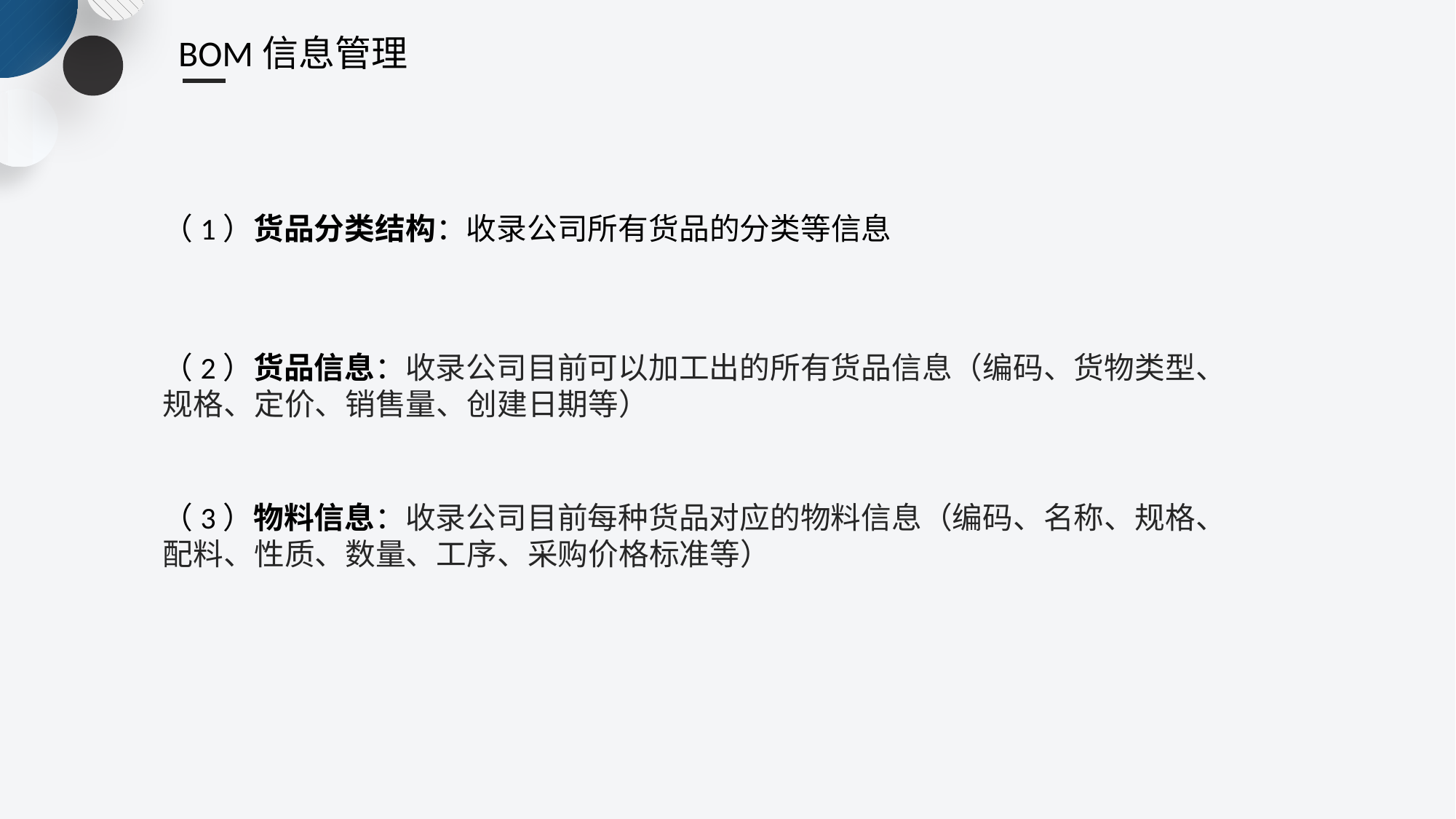

BOM信息管理

（1）货品分类结构：收录公司所有货品的分类等信息
（2）货品信息：收录公司目前可以加工出的所有货品信息（编码、货物类型、规格、定价、销售量、创建日期等）
（3）物料信息：收录公司目前每种货品对应的物料信息（编码、名称、规格、配料、性质、数量、工序、采购价格标准等）